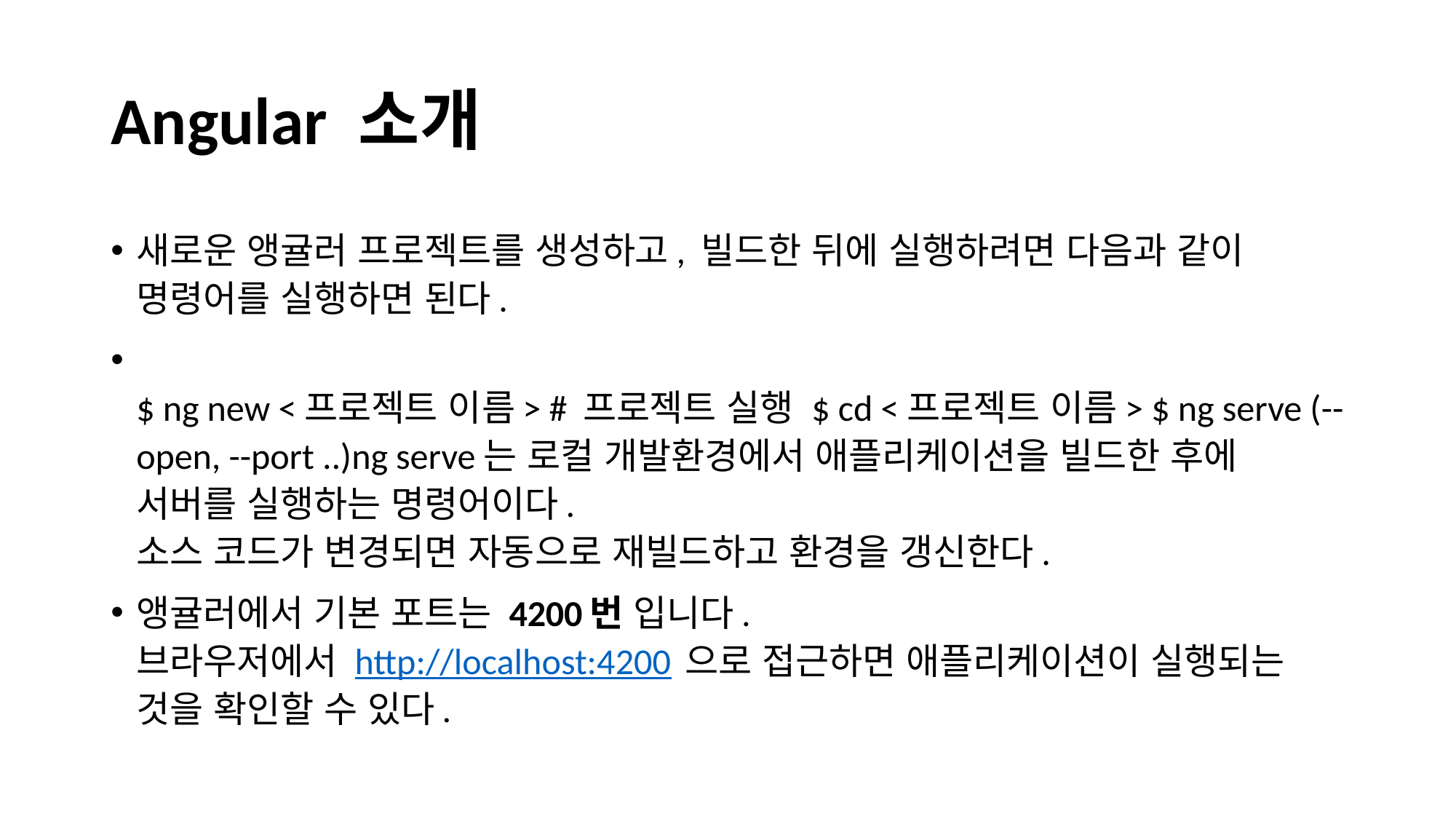

# Angular 소개
새로운 앵귤러 프로젝트를 생성하고, 빌드한 뒤에 실행하려면 다음과 같이 명령어를 실행하면 된다.
$ ng new <프로젝트 이름> # 프로젝트 실행 $ cd <프로젝트 이름> $ ng serve (--open, --port ..)ng serve는 로컬 개발환경에서 애플리케이션을 빌드한 후에 서버를 실행하는 명령어이다.
소스 코드가 변경되면 자동으로 재빌드하고 환경을 갱신한다.
앵귤러에서 기본 포트는 4200번 입니다.
브라우저에서 http://localhost:4200 으로 접근하면 애플리케이션이 실행되는 것을 확인할 수 있다.